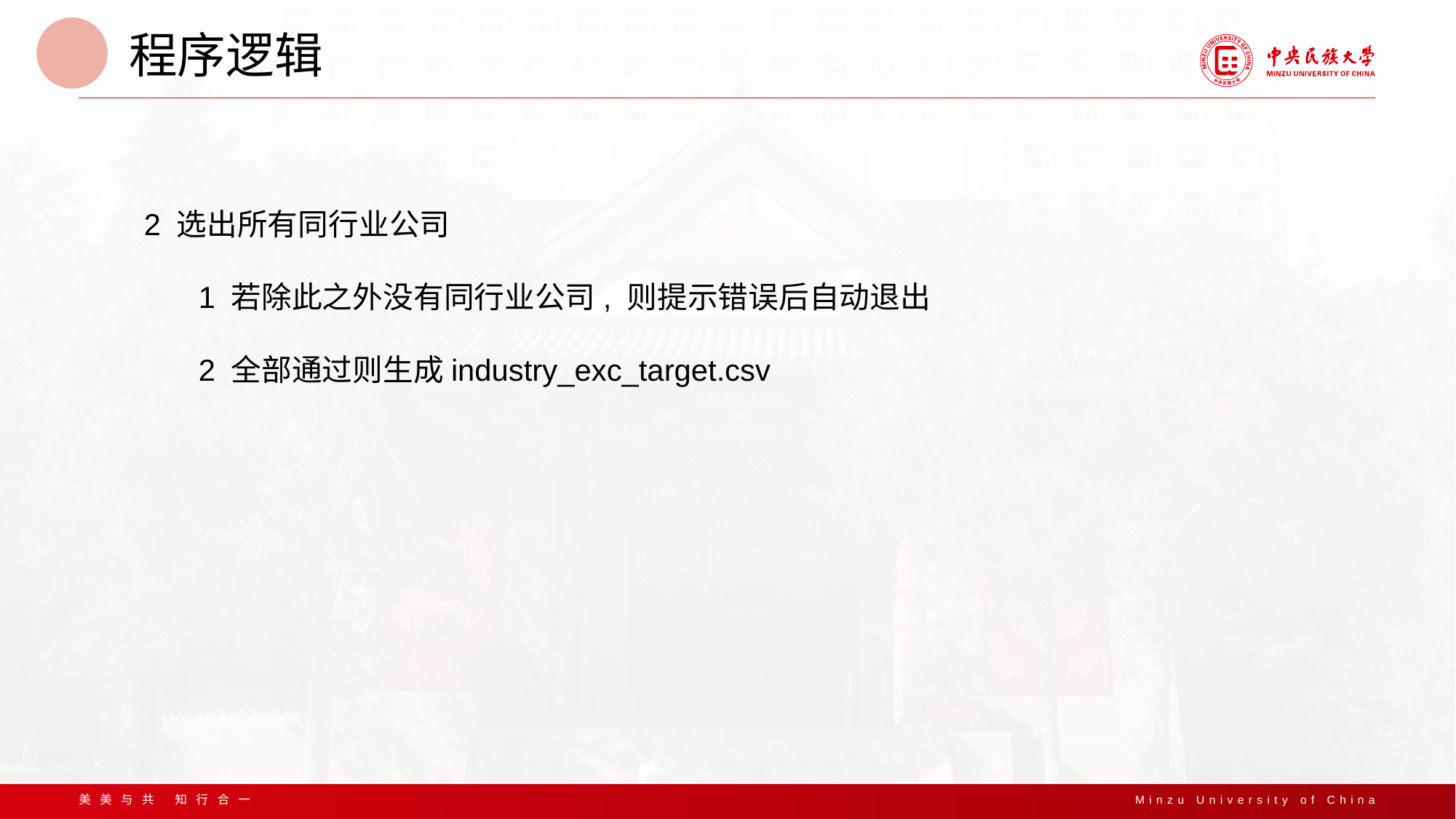

程序逻辑
2 选出所有同行业公司
	1 若除此之外没有同行业公司, 则提示错误后自动退出
	2 全部通过则生成industry_exc_target.csv
美美与共 知行合一
Minzu University of China